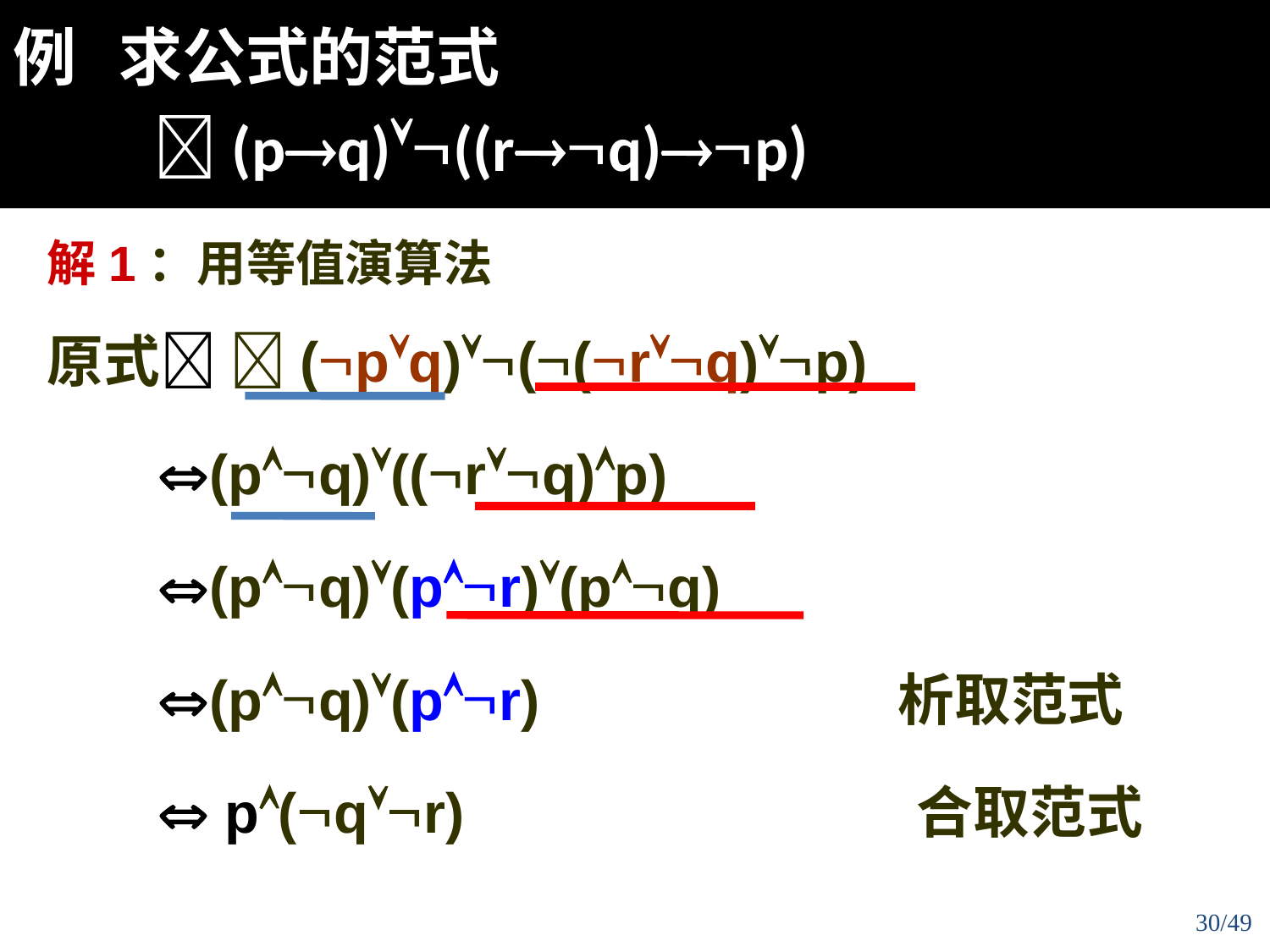

例   求公式的范式
        ¬(p→q)∨¬((r→¬q)→¬p)
解1：用等值演算法
原式⇔ ¬(¬p∨q)∨¬(¬(¬r∨¬q)∨¬p)
       ⇔(p∧¬q)∨((¬r∨¬q)∧p)
       ⇔(p∧¬q)∨(p∧¬r)∨(p∧¬q)
       ⇔(p∧¬q)∨(p∧¬r)                      析取范式
       ⇔ p∧(¬q∨¬r)                            合取范式
30/49